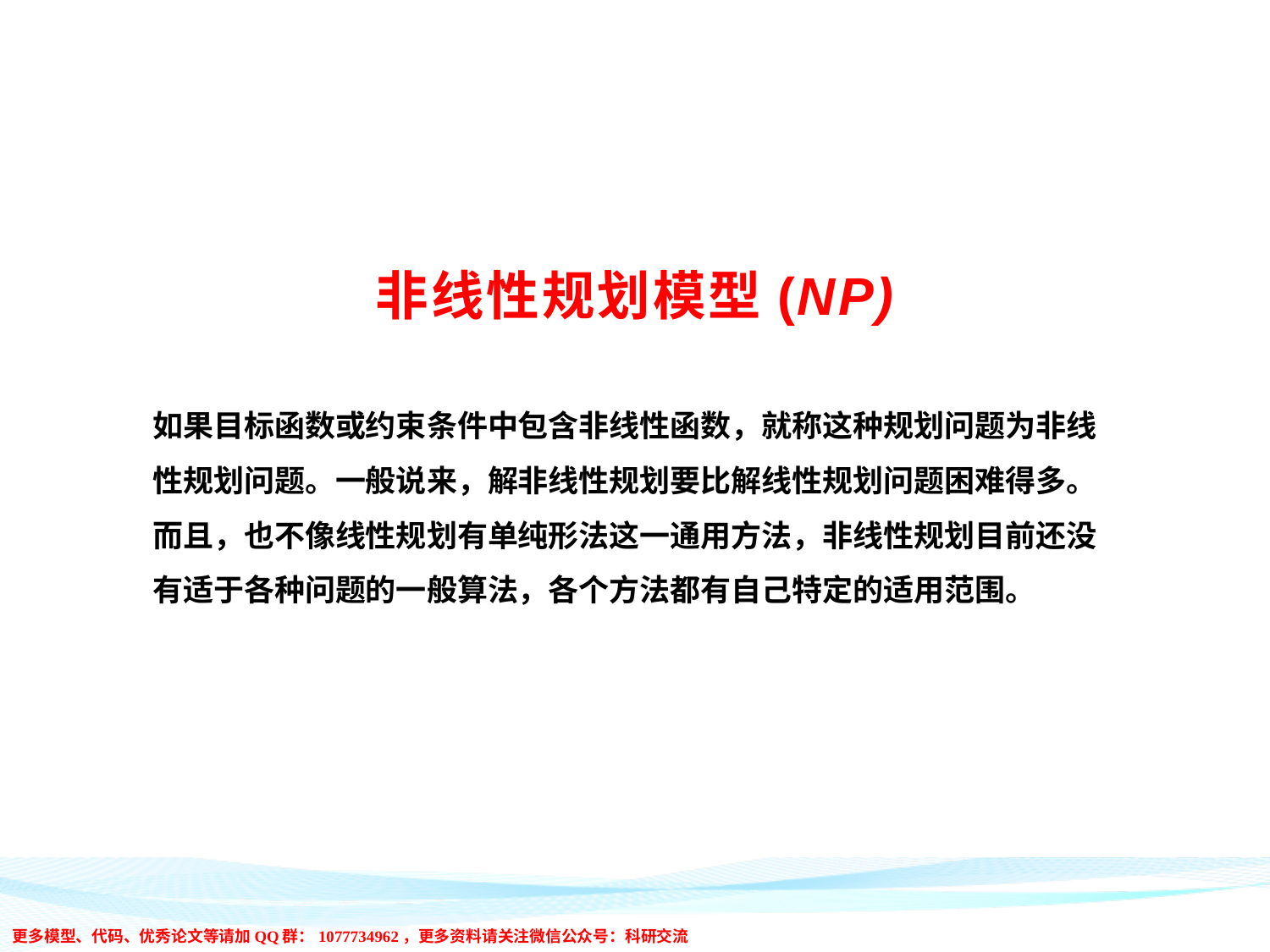

#

非线性规划模型(NP)
如果目标函数或约束条件中包含非线性函数，就称这种规划问题为非线性规划问题。一般说来，解非线性规划要比解线性规划问题困难得多。而且，也不像线性规划有单纯形法这一通用方法，非线性规划目前还没有适于各种问题的一般算法，各个方法都有自己特定的适用范围。
更多模型、代码、优秀论文等请加QQ群：1077734962，更多资料请关注微信公众号：科研交流